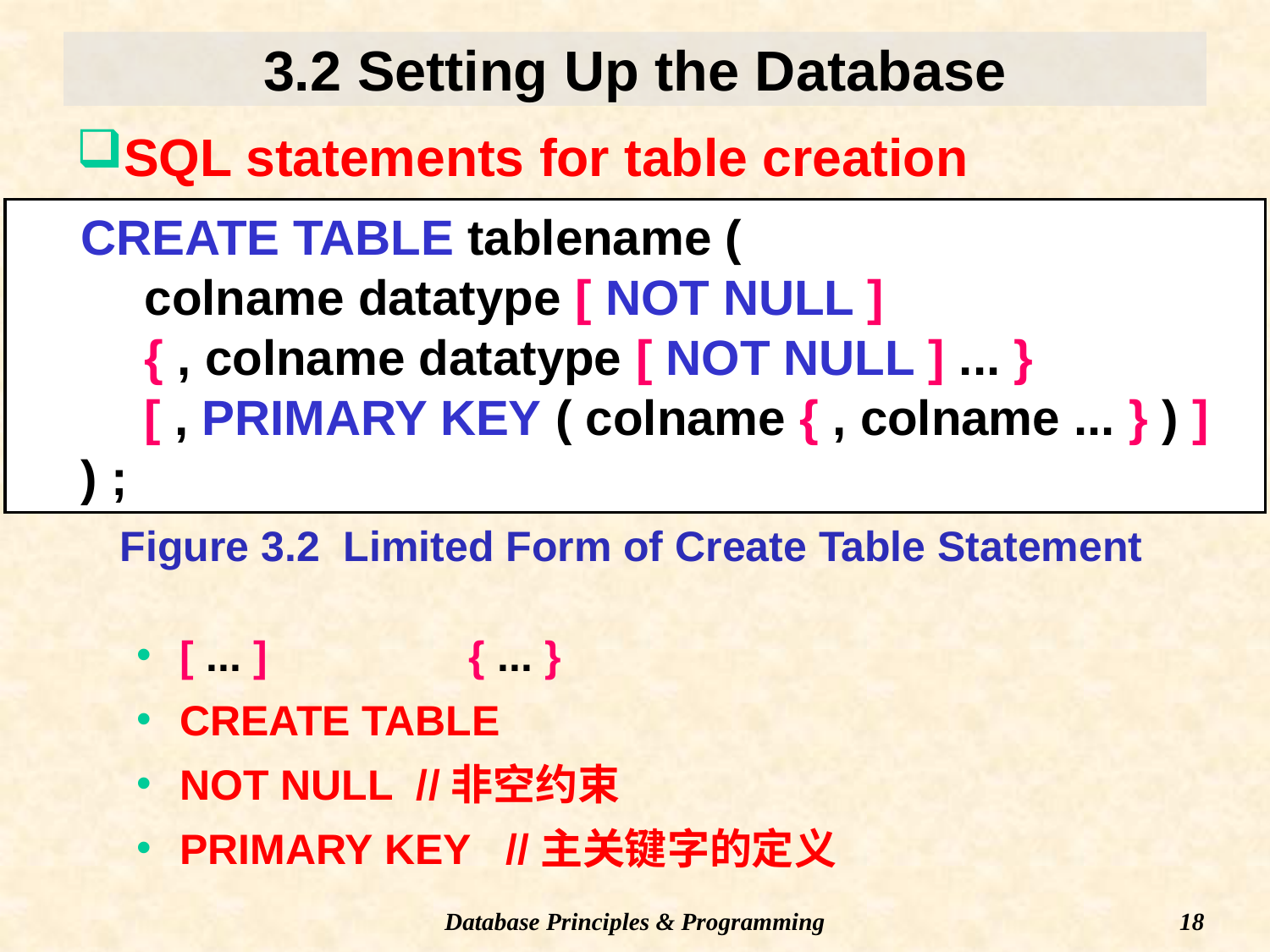

# 3.2 Setting Up the Database
SQL statements for table creation
CREATE TABLE tablename (
colname datatype [ NOT NULL ]
{ , colname datatype [ NOT NULL ] ... }
[ , PRIMARY KEY ( colname { , colname ... } ) ]
) ;
Figure 3.2  Limited Form of Create Table Statement
 [ ... ]                 { ... }
 CREATE TABLE
 NOT NULL  //非空约束
 PRIMARY KEY   //主关键字的定义

Database Principles & Programming
18